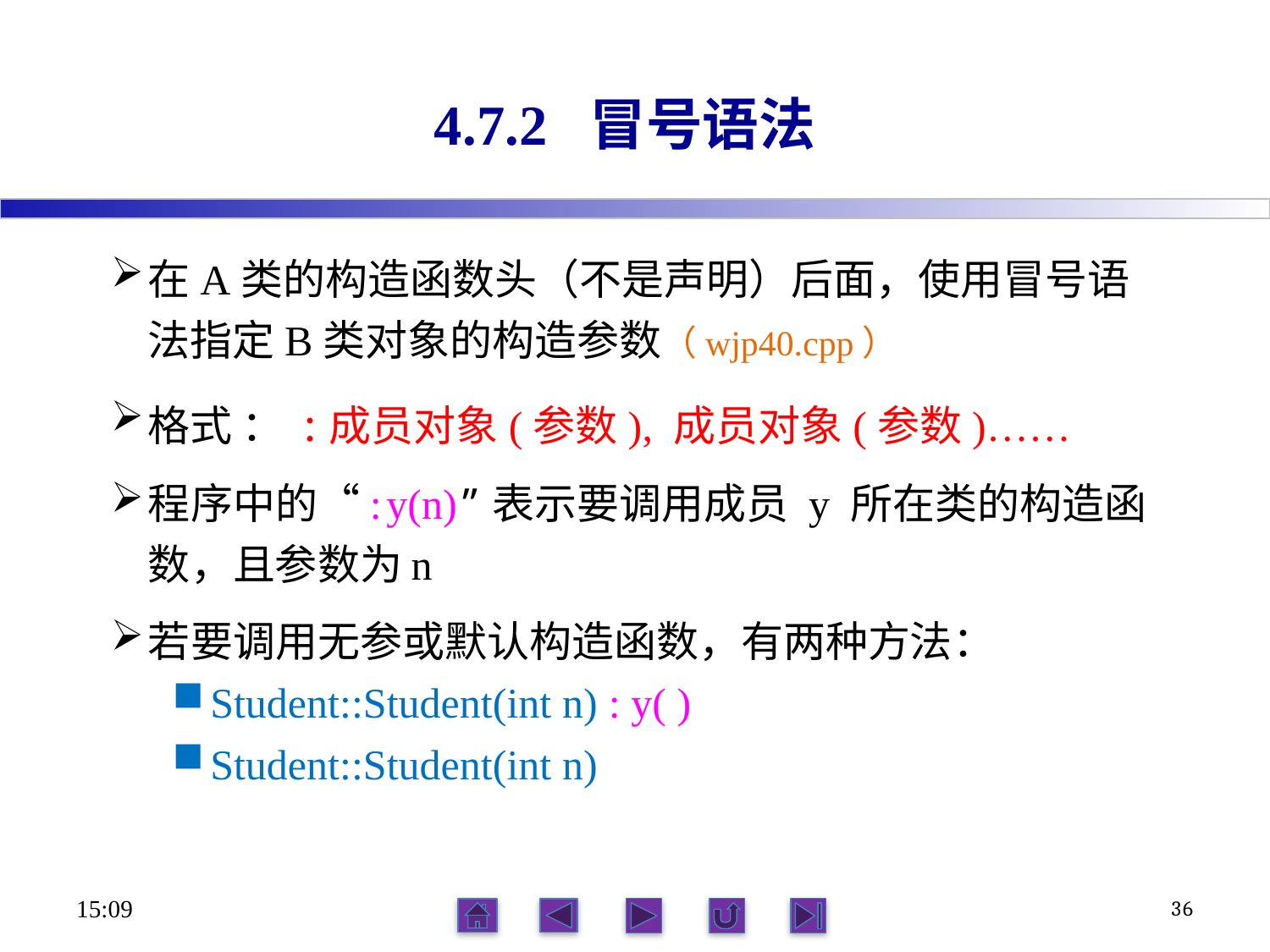

# 4.7.2  冒号语法
在A类的构造函数头（不是声明）后面，使用冒号语法指定B类对象的构造参数（wjp40.cpp）
格式 ： :成员对象(参数), 成员对象(参数)……
程序中的“: y(n)”表示要调用成员 y 所在类的构造函数，且参数为 n
若要调用无参或默认构造函数，有两种方法：
Student::Student(int n) : y( )
Student::Student(int n)
15:09
36